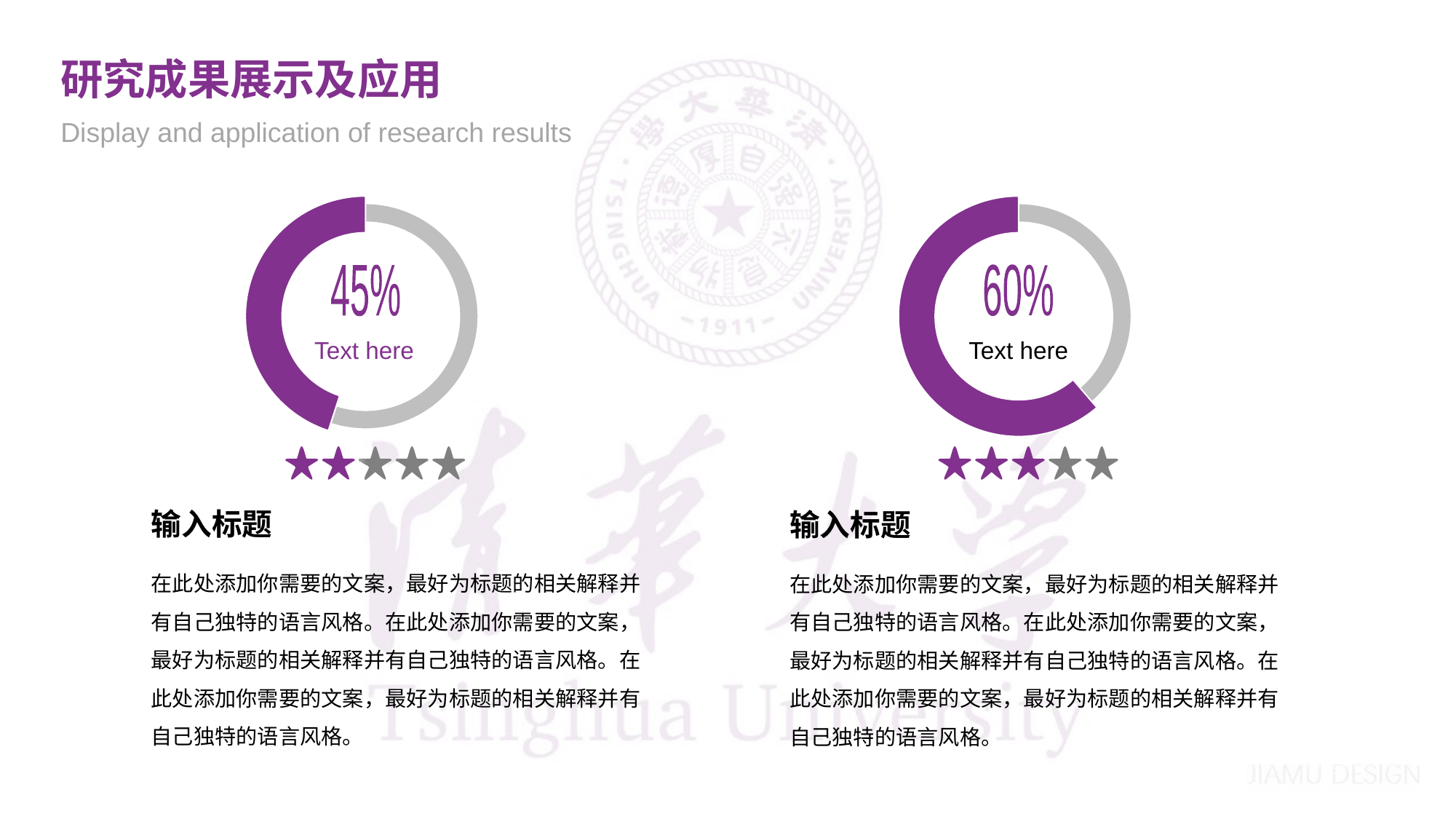

研究成果展示及应用
Display and application of research results

45%
Text here

输入标题
在此处添加你需要的文案，最好为标题的相关解释并有自己独特的语言风格。在此处添加你需要的文案，最好为标题的相关解释并有自己独特的语言风格。在此处添加你需要的文案，最好为标题的相关解释并有自己独特的语言风格。

60%
Text here

输入标题
在此处添加你需要的文案，最好为标题的相关解释并有自己独特的语言风格。在此处添加你需要的文案，最好为标题的相关解释并有自己独特的语言风格。在此处添加你需要的文案，最好为标题的相关解释并有自己独特的语言风格。